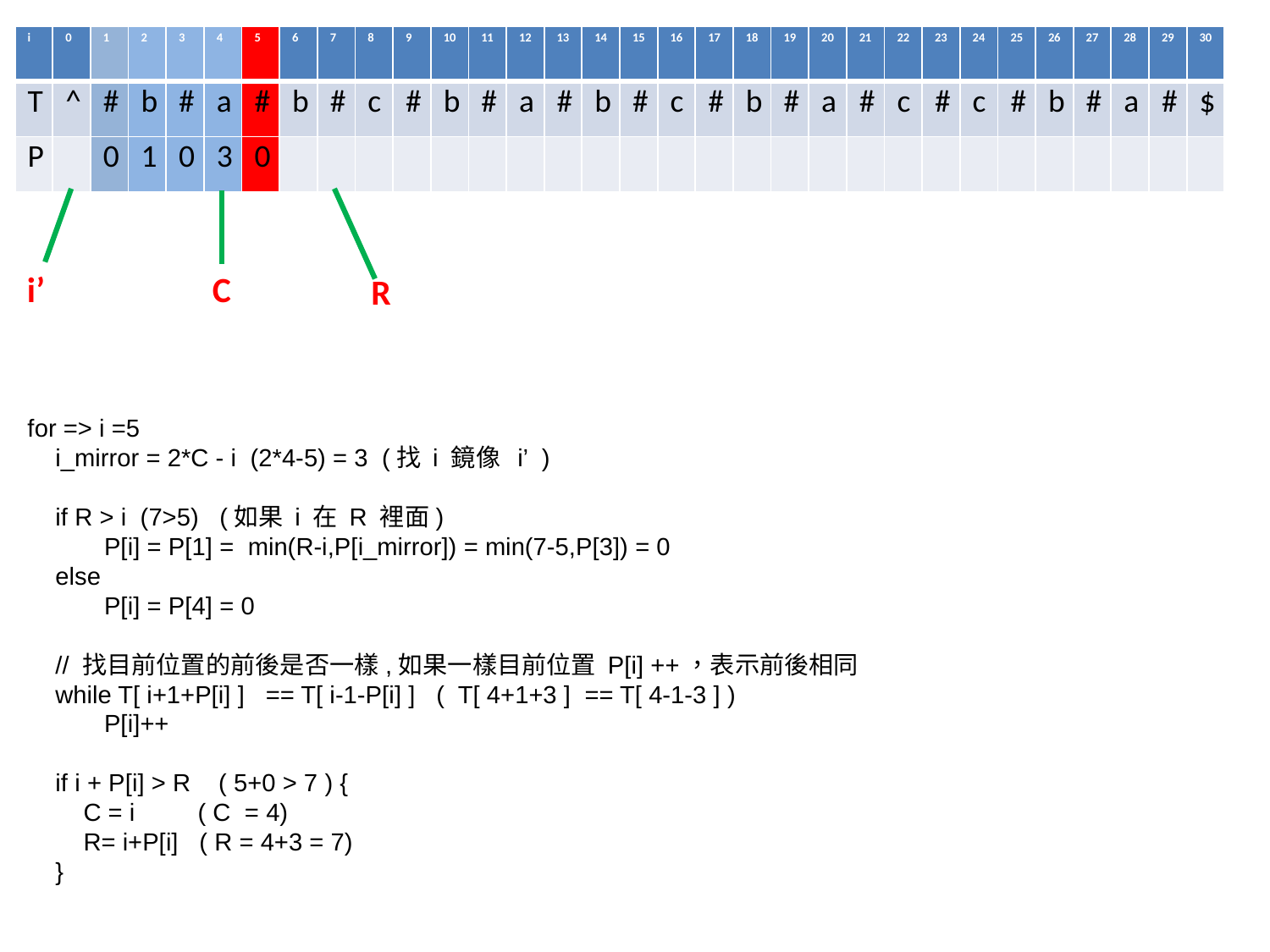

| i | 0 | 1 | 2 | 3 | 4 | 5 | 6 | 7 | 8 | 9 | 10 | 11 | 12 | 13 | 14 | 15 | 16 | 17 | 18 | 19 | 20 | 21 | 22 | 23 | 24 | 25 | 26 | 27 | 28 | 29 | 30 |
| --- | --- | --- | --- | --- | --- | --- | --- | --- | --- | --- | --- | --- | --- | --- | --- | --- | --- | --- | --- | --- | --- | --- | --- | --- | --- | --- | --- | --- | --- | --- | --- |
| T | ^ | # | b | # | a | # | b | # | c | # | b | # | a | # | b | # | c | # | b | # | a | # | c | # | c | # | b | # | a | # | $ |
| P |  | 0 | 1 | 0 | 3 | 0 |  |  |  |  |  |  |  |  |  |  |  |  |  |  |  |  |  |  |  |  |  |  |  |  |  |
C
i’
R
for => i =5
    i_mirror = 2*C - i  (2*4-5) = 3  (找 i 鏡像  i’  )

    if R > i  (7>5)   (如果 i 在 R 裡面)
           P[i] = P[1] =  min(R-i,P[i_mirror]) = min(7-5,P[3]) = 0
    else
           P[i] = P[4] = 0

    // 找目前位置的前後是否一樣,如果一樣目前位置 P[i] ++，表示前後相同
    while T[ i+1+P[i] ]   == T[ i-1-P[i] ]   (  T[ 4+1+3 ]  == T[ 4-1-3 ] )
           P[i]++

    if i + P[i] > R    ( 5+0 > 7 ) {
        C = i         ( C  = 4)
        R= i+P[i]   ( R = 4+3 = 7)
    }